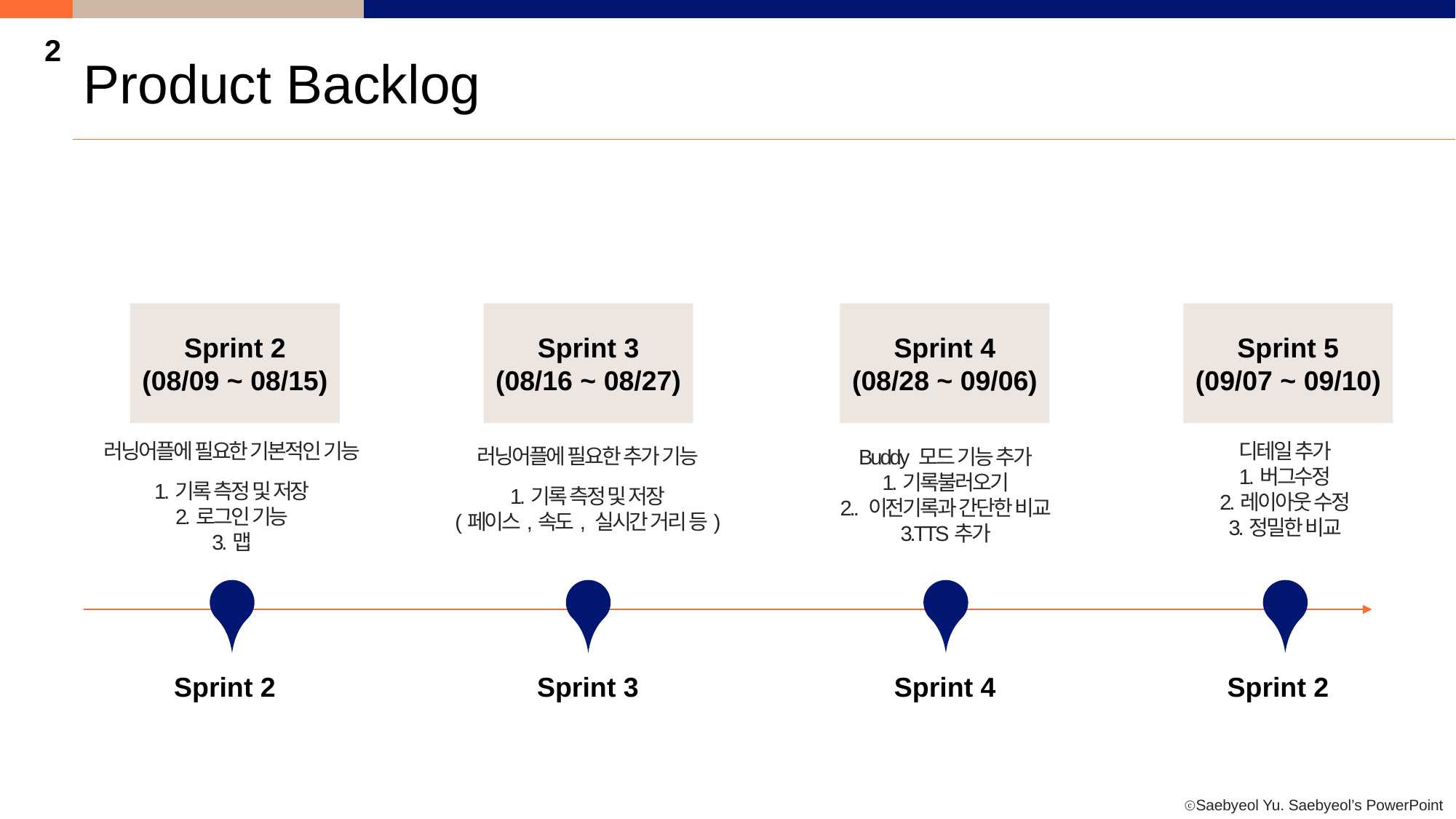

2
Product Backlog
Sprint 2
(08/09 ~ 08/15)
Sprint 3
(08/16 ~ 08/27)
Sprint 4
(08/28 ~ 09/06)
Sprint 5
(09/07 ~ 09/10)
러닝어플에 필요한 기본적인 기능

1.기록 측정 및 저장
2.로그인 기능
3.맵
디테일 추가
1.버그수정
2.레이아웃 수정
3.정밀한 비교
러닝어플에 필요한 추가 기능

1.기록 측정 및 저장
(페이스,속도, 실시간 거리 등)

Buddy 모드 기능 추가
1.기록불러오기
2.. 이전기록과 간단한 비교
3.TTS추가

Sprint 3

Sprint 4

Sprint 2

Sprint 2